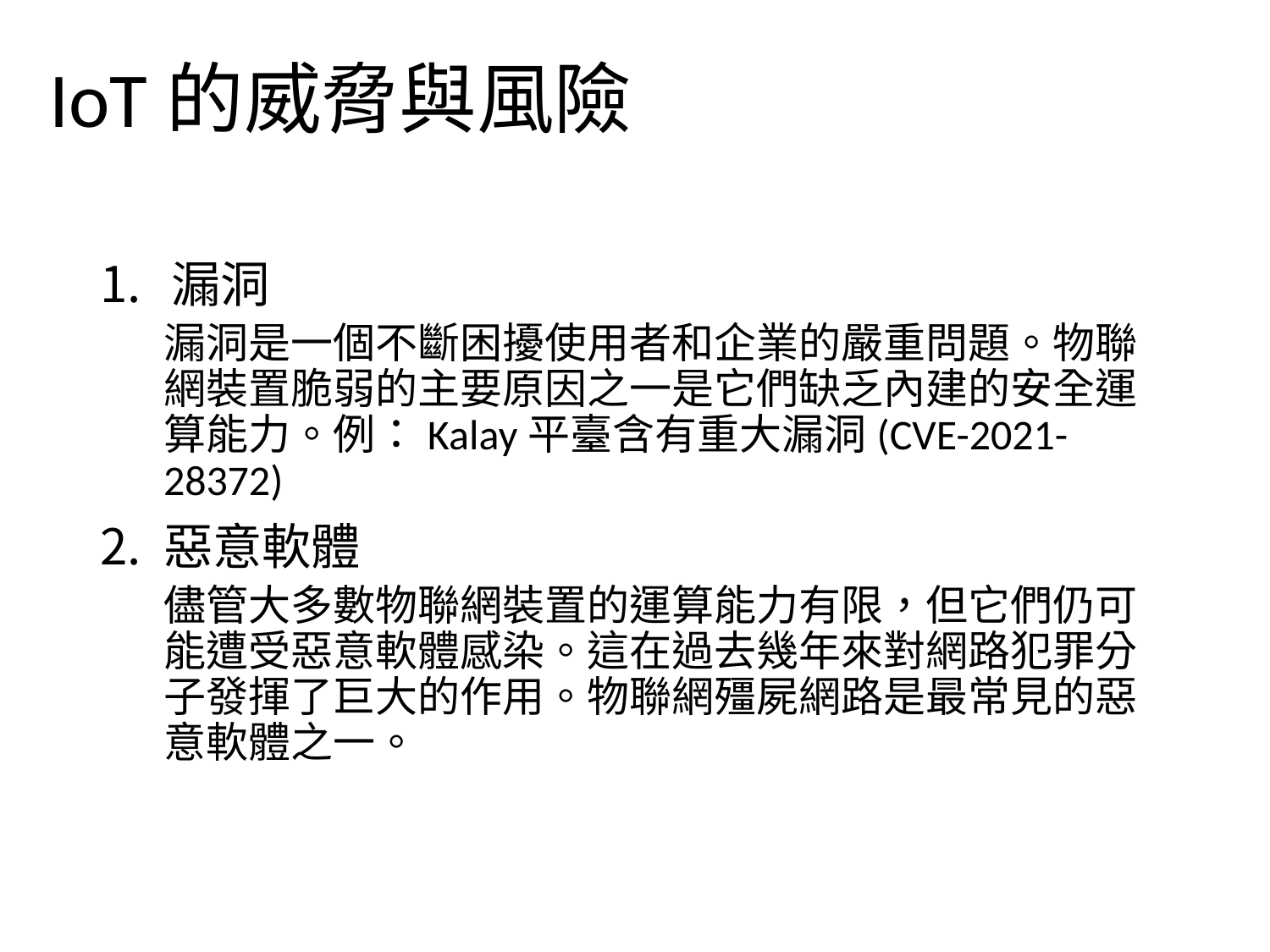

# IoT的威脅與風險
漏洞
漏洞是一個不斷困擾使用者和企業的嚴重問題。物聯網裝置脆弱的主要原因之一是它們缺乏內建的安全運算能力。例：Kalay平臺含有重大漏洞(CVE-2021-28372)
惡意軟體
儘管大多數物聯網裝置的運算能力有限，但它們仍可能遭受惡意軟體感染。這在過去幾年來對網路犯罪分子發揮了巨大的作用。物聯網殭屍網路是最常見的惡意軟體之一。